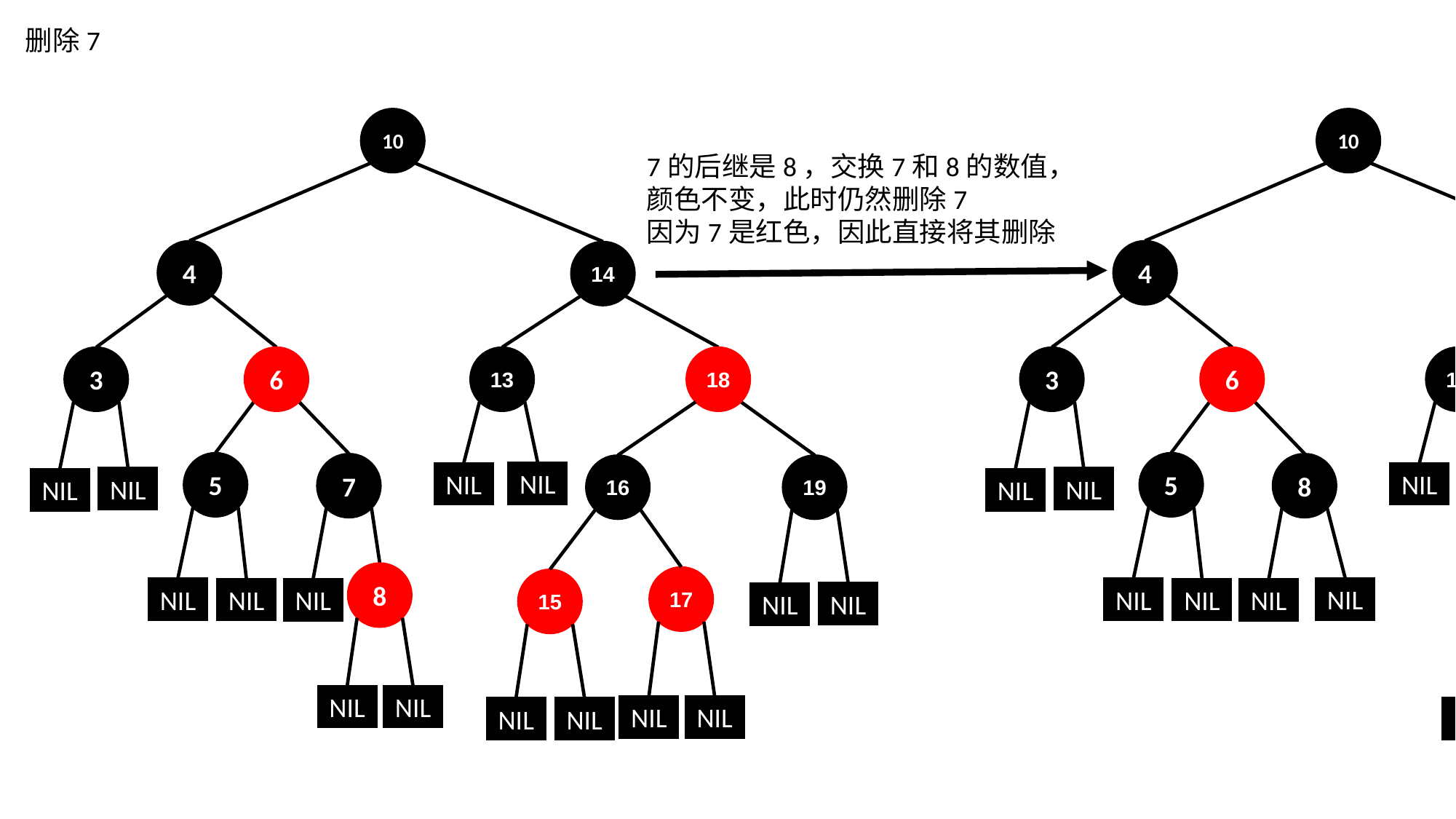

删除7
10
10
7的后继是8，交换7和8的数值，
颜色不变，此时仍然删除7
因为7是红色，因此直接将其删除
4
4
14
14
3
6
13
18
3
6
13
18
5
5
7
8
16
19
16
19
NIL
NIL
NIL
NIL
NIL
NIL
NIL
NIL
8
17
17
15
15
NIL
NIL
NIL
NIL
NIL
NIL
NIL
NIL
NIL
NIL
NIL
NIL
NIL
NIL
NIL
NIL
NIL
NIL
NIL
NIL
NIL